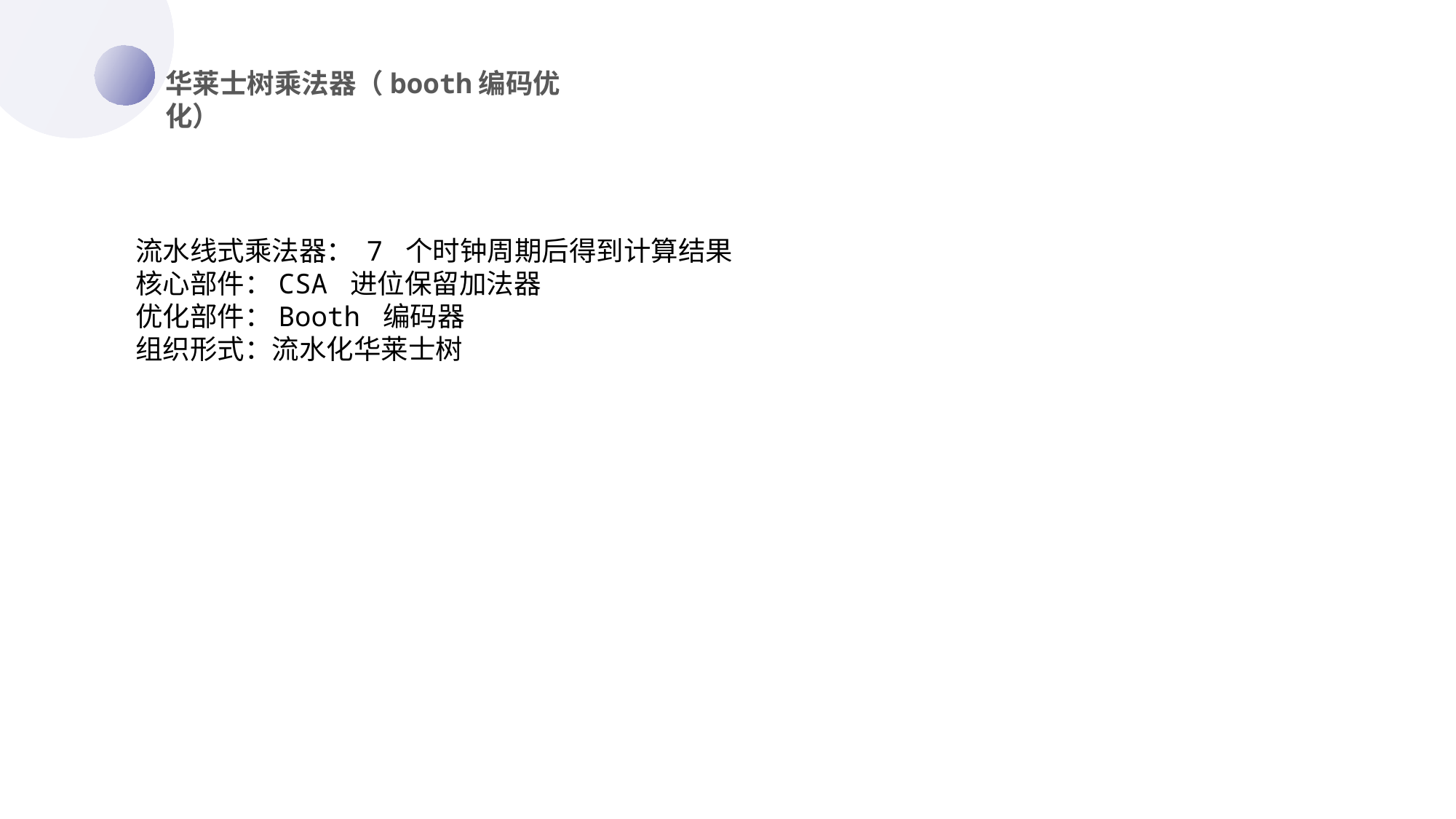

华莱士树乘法器（booth编码优化）
https://www.ypppt.com/
流水线式乘法器： 7 个时钟周期后得到计算结果
核心部件：CSA 进位保留加法器
优化部件：Booth 编码器
组织形式：流水化华莱士树